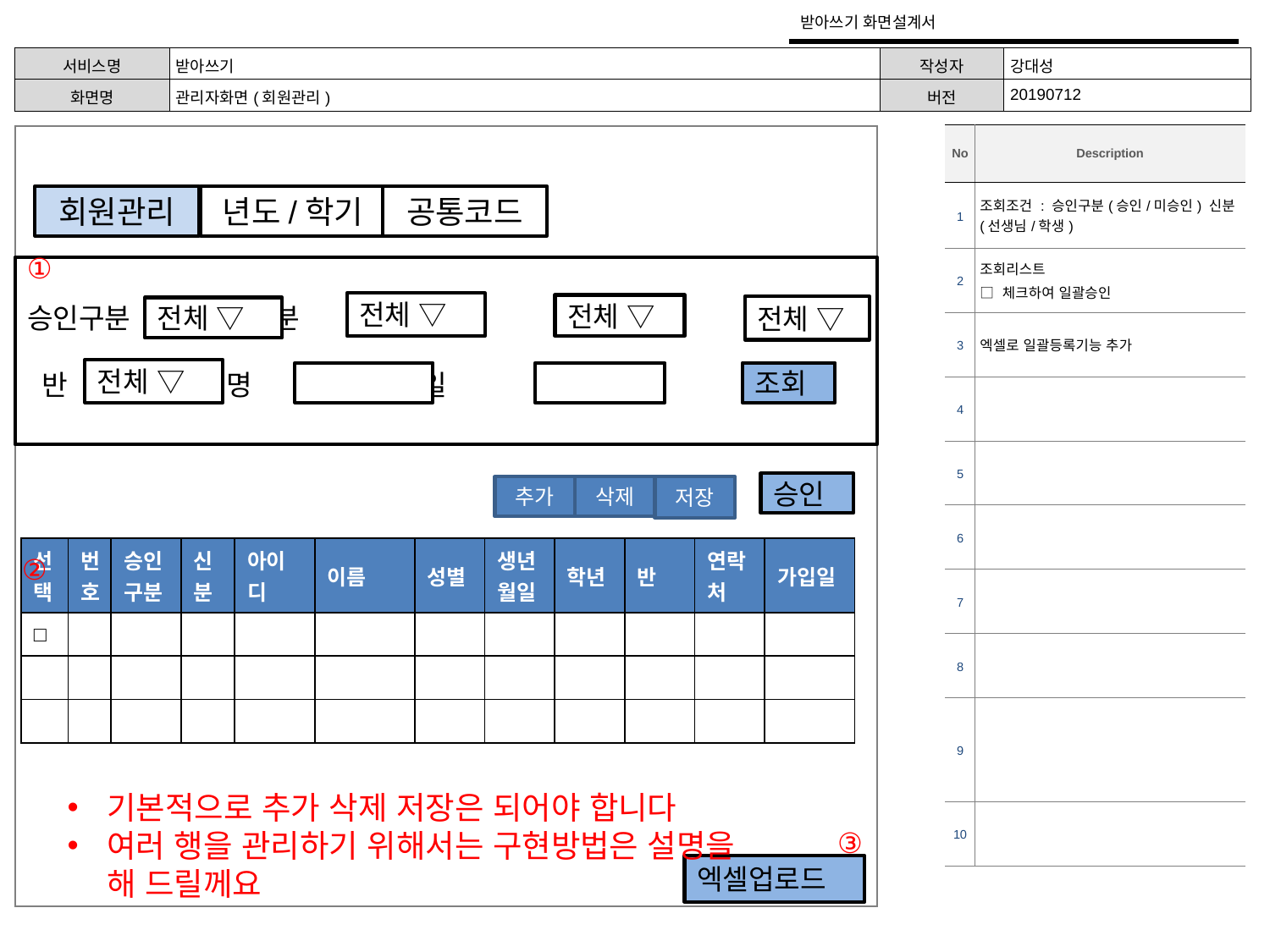

받아쓰기 화면설계서
| 서비스명 | 받아쓰기 | 작성자 | 강대성 |
| --- | --- | --- | --- |
| 화면명 | 관리자화면(회원관리) | 버전 | 20190712 |
| No | Description |
| --- | --- |
| 1 | 조회조건 : 승인구분(승인/미승인) 신분(선생님/학생) |
| 2 | 조회리스트 □ 체크하여 일괄승인 |
| 3 | 엑셀로 일괄등록기능 추가 |
| 4 |  |
| 5 |  |
| 6 |  |
| 7 |  |
| 8 |  |
| 9 |  |
| 10 |  |

회원관리
년도/학기
공통코드
①
승인구분               신분               성별              학년

 반                 성명               가입일
전체 ▽
전체 ▽
전체 ▽
전체 ▽
전체 ▽

조회

승인
추가
삭제
저장
| 선택 | 번호 | 승인구분 | 신분 | 아이디 | 이름 | 성별 | 생년월일 | 학년 | 반 | 연락처 | 가입일 |
| --- | --- | --- | --- | --- | --- | --- | --- | --- | --- | --- | --- |
| □ |  |  |  |  |  |  |  |  |  |  |  |
|  |  |  |  |  |  |  |  |  |  |  |  |
|  |  |  |  |  |  |  |  |  |  |  |  |
②
기본적으로 추가 삭제 저장은 되어야 합니다
여러 행을 관리하기 위해서는 구현방법은 설명을 해 드릴께요
③
엑셀업로드